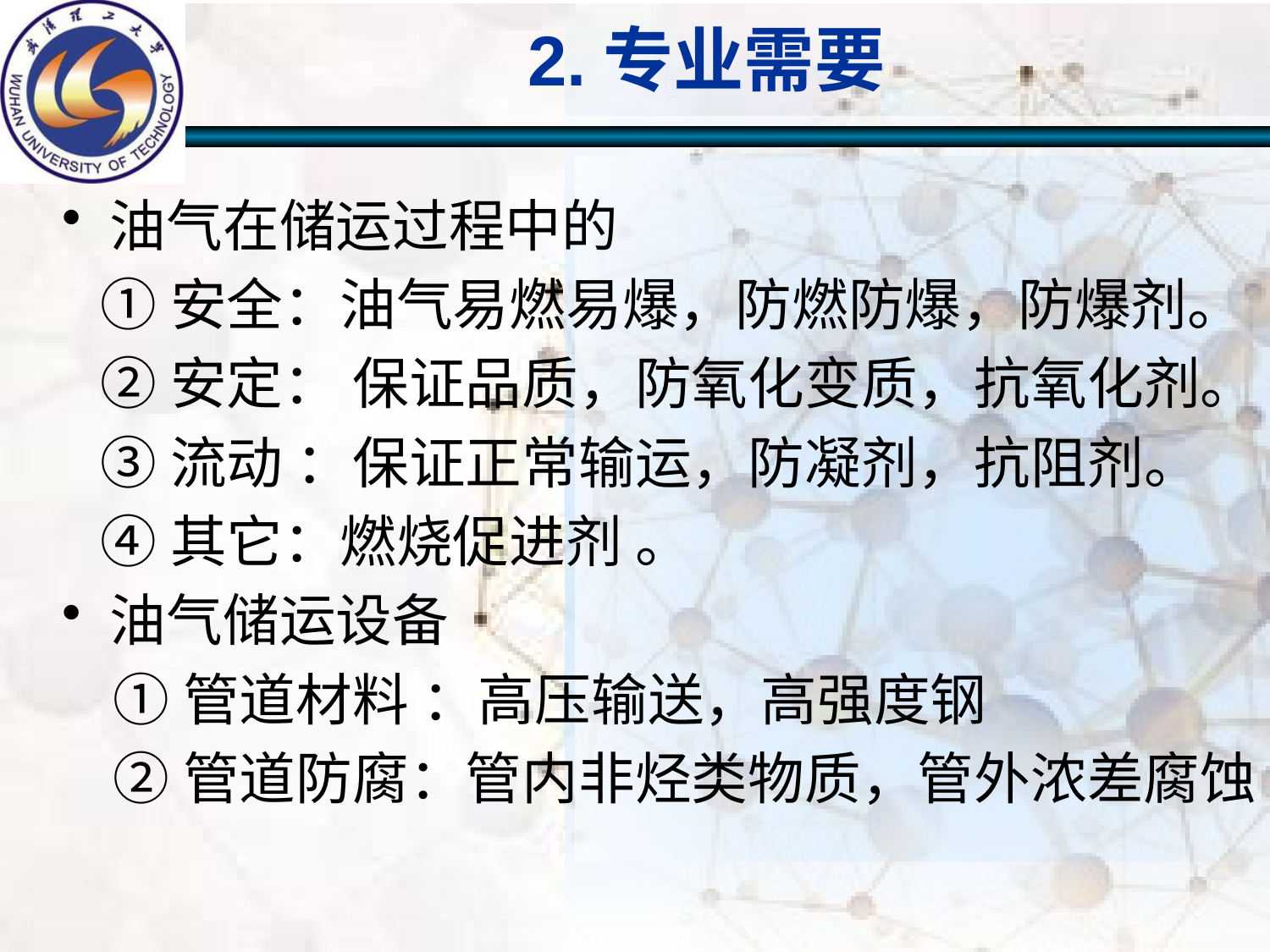

# 2.专业需要
油气在储运过程中的
   ①安全：油气易燃易爆，防燃防爆，防爆剂。
   ②安定： 保证品质，防氧化变质，抗氧化剂。
   ③流动 ：保证正常输运，防凝剂，抗阻剂。
   ④其它：燃烧促进剂 。
油气储运设备
    ①管道材料 ：高压输送，高强度钢
    ②管道防腐：管内非烃类物质，管外浓差腐蚀